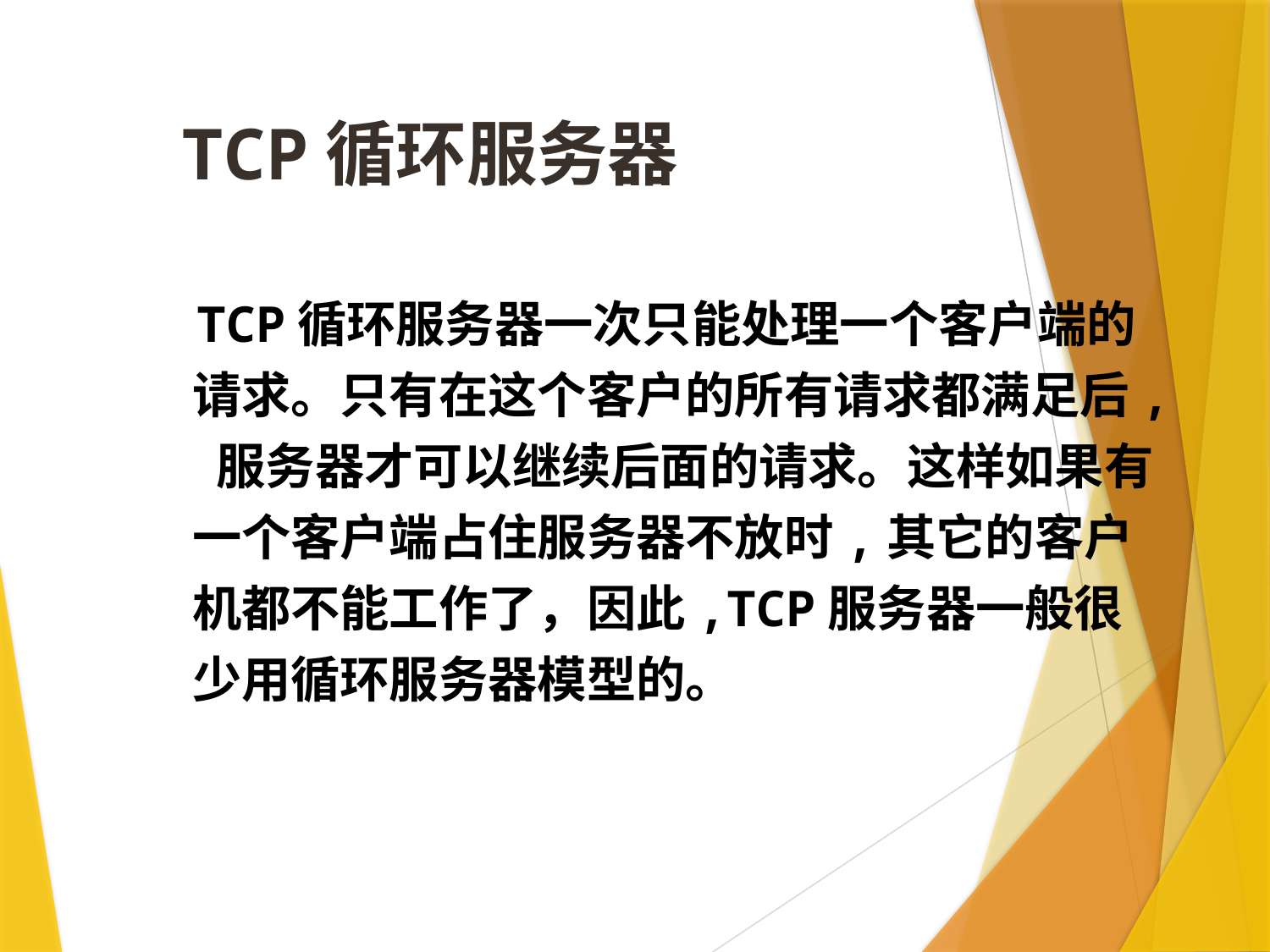

TCP循环服务器
   TCP循环服务器一次只能处理一个客户端的请求。只有在这个客户的所有请求都满足后, 服务器才可以继续后面的请求。这样如果有一个客户端占住服务器不放时,其它的客户机都不能工作了，因此,TCP服务器一般很少用循环服务器模型的。